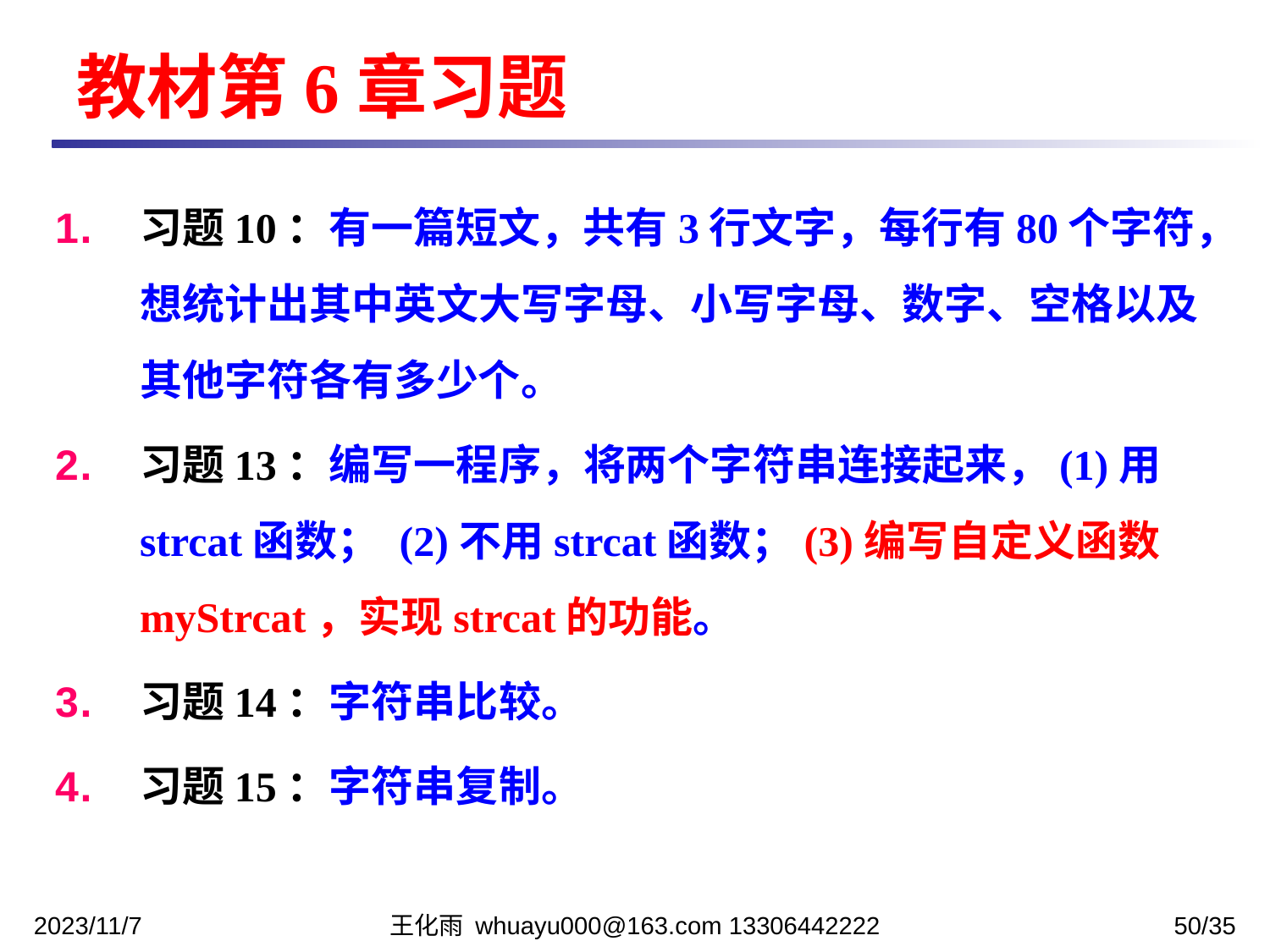

教材第6章习题
习题10：有一篇短文，共有3行文字，每行有80个字符，想统计出其中英文大写字母、小写字母、数字、空格以及其他字符各有多少个。
习题13：编写一程序，将两个字符串连接起来，(1)用strcat函数； (2)不用strcat函数；(3)编写自定义函数myStrcat，实现strcat的功能。
习题14：字符串比较。
习题15：字符串复制。
2023/11/7
王化雨 whuayu000@163.com 13306442222
50/35